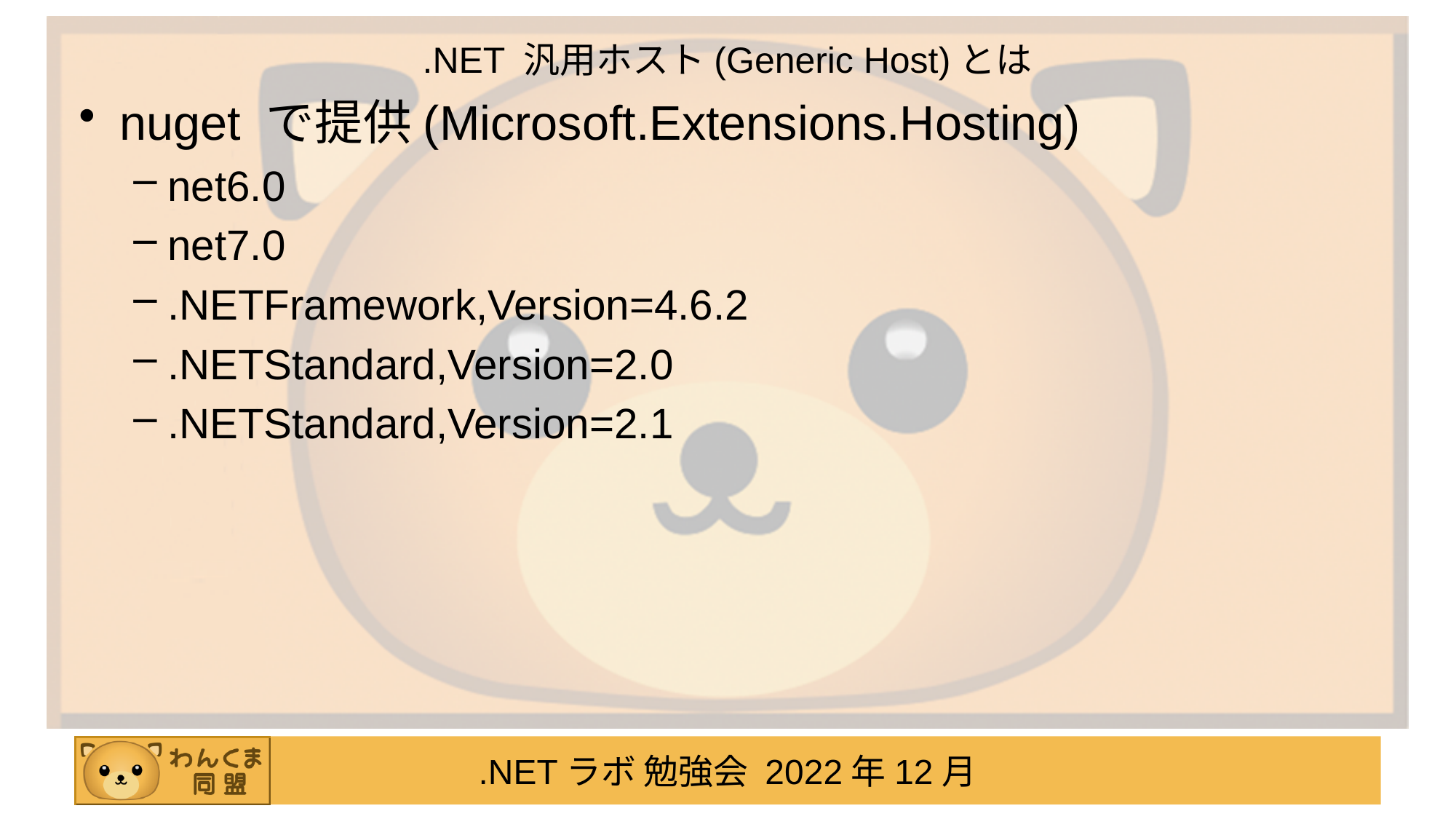

# .NET 汎用ホスト(Generic Host)とは
nuget で提供(Microsoft.Extensions.Hosting)
net6.0
net7.0
.NETFramework,Version=4.6.2
.NETStandard,Version=2.0
.NETStandard,Version=2.1